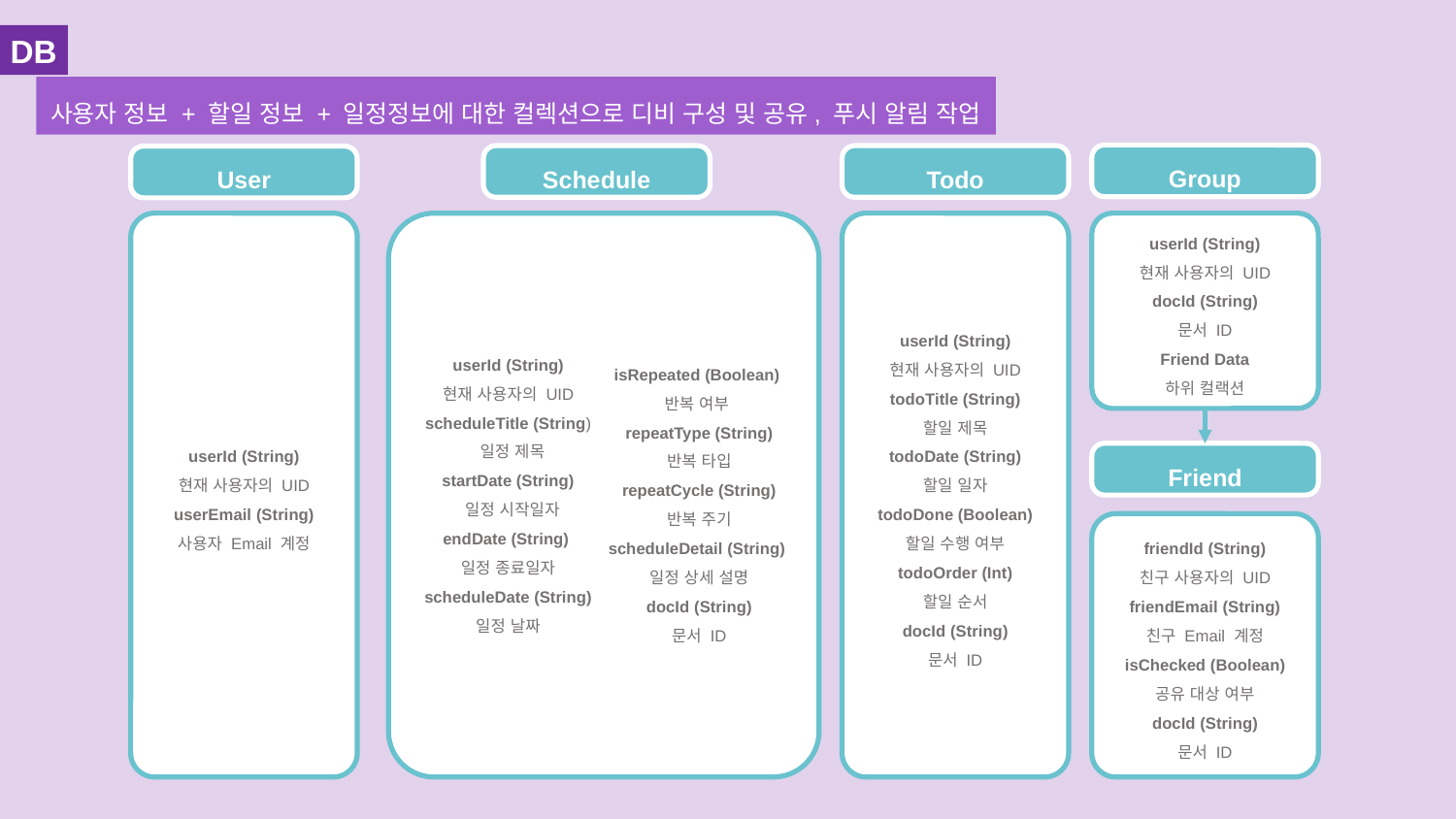

DB
사용자 정보 + 할일 정보 + 일정정보에 대한 컬렉션으로 디비 구성 및 공유, 푸시 알림 작업
Group
Schedule
Todo
User

userId (String)
현재 사용자의 UID
scheduleTitle (String)
 일정 제목
startDate (String)
 일정 시작일자
endDate (String)
일정 종료일자
scheduleDate (String)
일정 날짜

isRepeated (Boolean)
반복 여부
repeatType (String)
반복 타입
repeatCycle (String)
반복 주기
scheduleDetail (String)
일정 상세 설명
docId (String)
문서 ID
userId (String)
현재 사용자의 UID
todoTitle (String)
할일 제목
todoDate (String)
할일 일자
todoDone (Boolean)
할일 수행 여부
todoOrder (Int)
할일 순서
docId (String)
문서 ID
userId (String)
현재 사용자의 UID
docId (String)
문서 ID
Friend Data
하위 컬랙션
userId (String)
현재 사용자의 UID
userEmail (String)
사용자 Email 계정
Friend
friendId (String)
친구 사용자의 UID
friendEmail (String)
친구 Email 계정
isChecked (Boolean)
공유 대상 여부
docId (String)
문서 ID